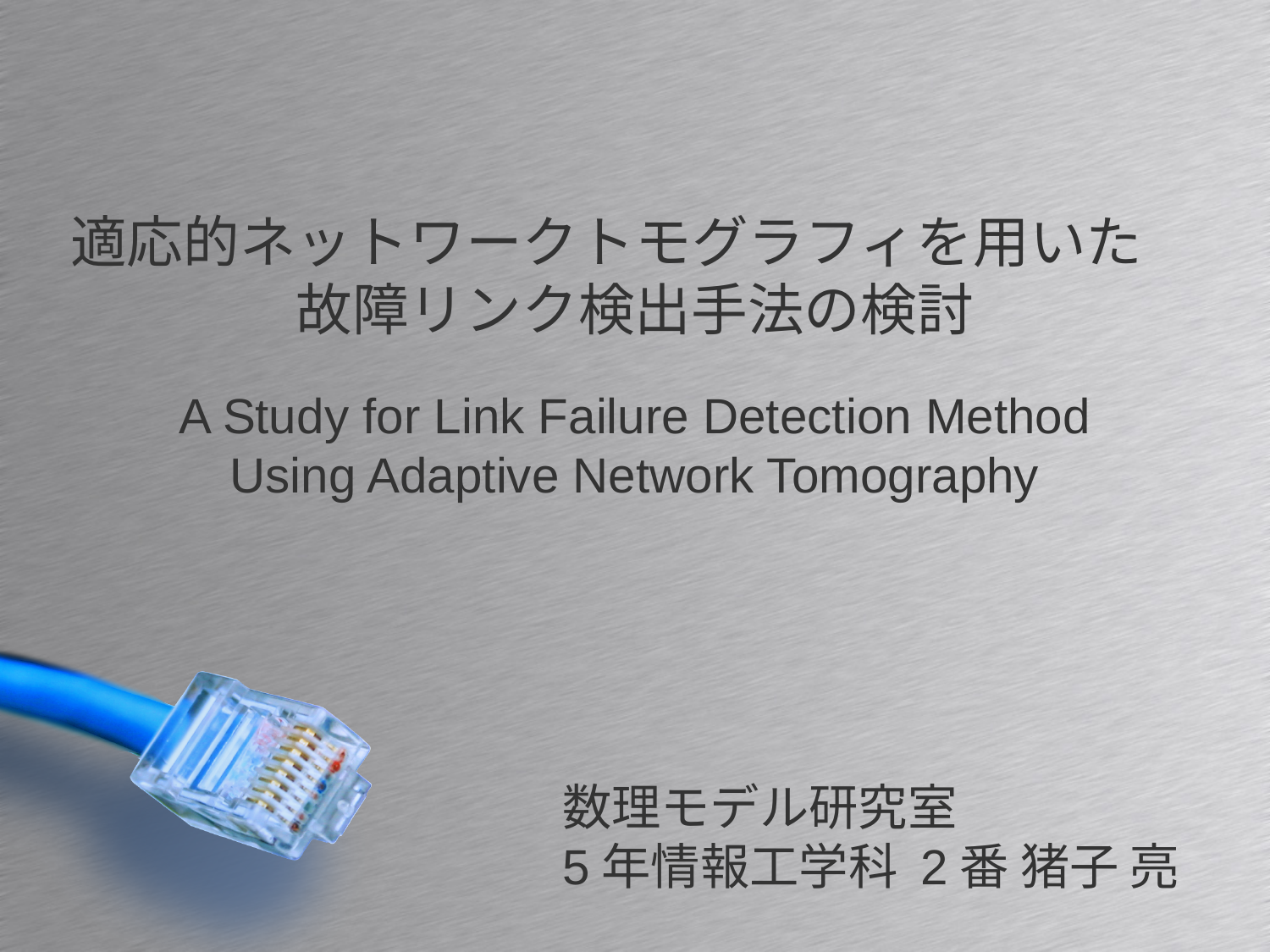

適応的ネットワークトモグラフィを用いた　故障リンク検出手法の検討

A Study for Link Failure Detection Method
Using Adaptive Network Tomography
数理モデル研究室
5年情報工学科 2番 猪子 亮